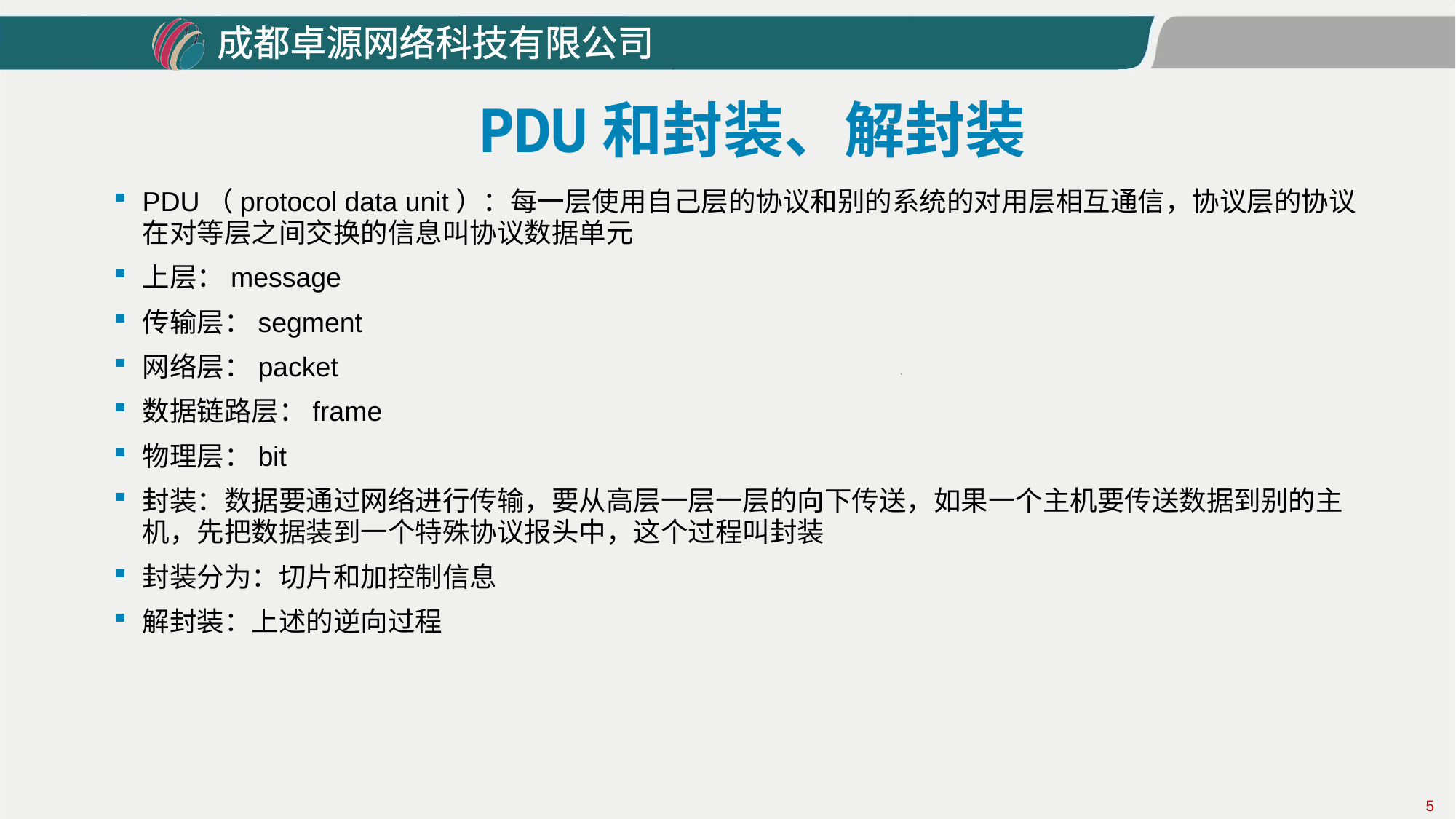

# PDU和封装、解封装
PDU（protocol data unit）：每一层使用自己层的协议和别的系统的对用层相互通信，协议层的协议在对等层之间交换的信息叫协议数据单元
上层：message
传输层：segment
网络层：packet
数据链路层：frame
物理层：bit
封装：数据要通过网络进行传输，要从高层一层一层的向下传送，如果一个主机要传送数据到别的主机，先把数据装到一个特殊协议报头中，这个过程叫封装
封装分为：切片和加控制信息
解封装：上述的逆向过程